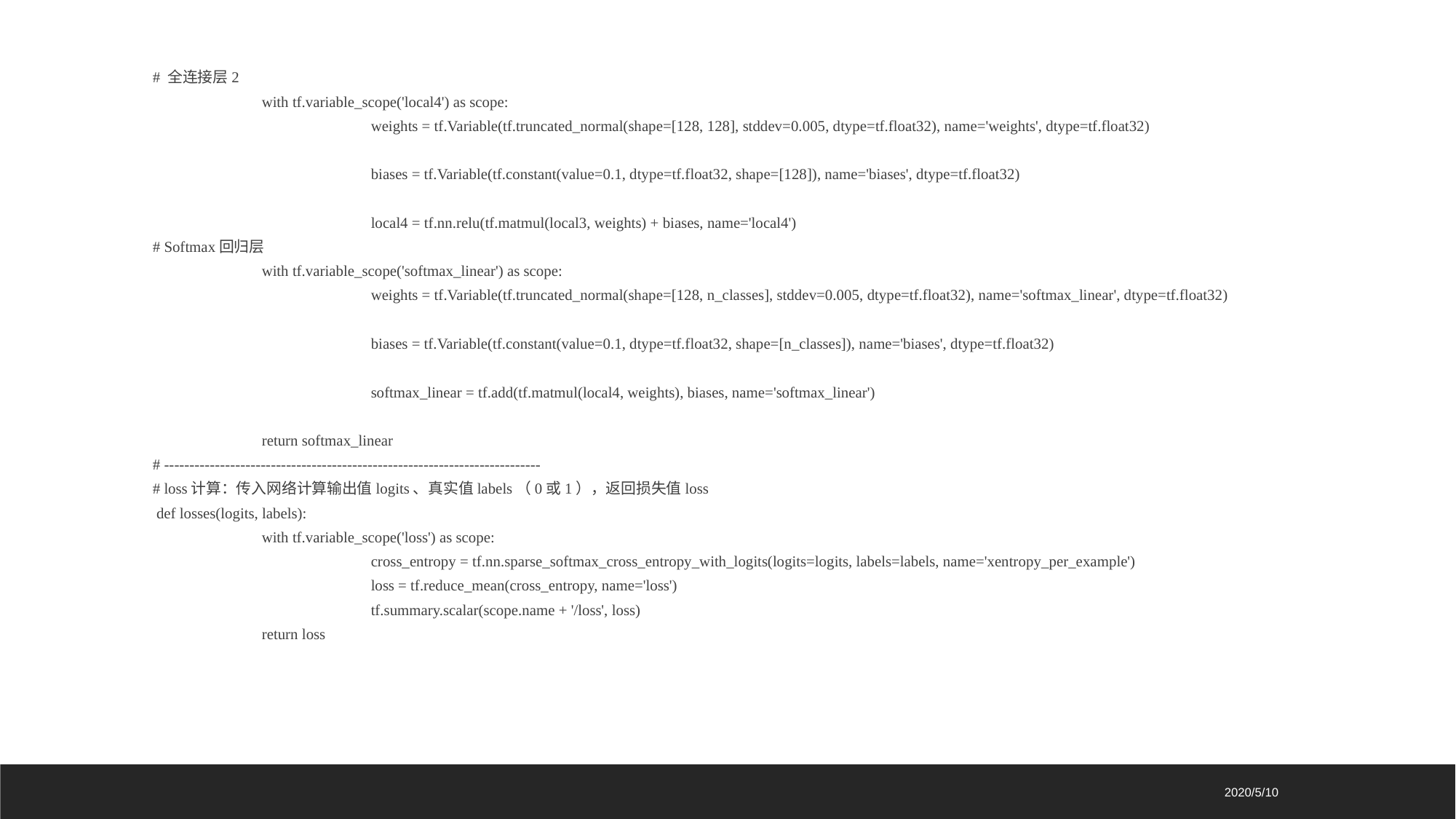

# 全连接层2
	with tf.variable_scope('local4') as scope:
        		weights = tf.Variable(tf.truncated_normal(shape=[128, 128], stddev=0.005, dtype=tf.float32), name='weights', dtype=tf.float32)

        		biases = tf.Variable(tf.constant(value=0.1, dtype=tf.float32, shape=[128]), name='biases', dtype=tf.float32)

        		local4 = tf.nn.relu(tf.matmul(local3, weights) + biases, name='local4')
# Softmax回归层
 	with tf.variable_scope('softmax_linear') as scope:
        		weights = tf.Variable(tf.truncated_normal(shape=[128, n_classes], stddev=0.005, dtype=tf.float32), name='softmax_linear', dtype=tf.float32)

        		biases = tf.Variable(tf.constant(value=0.1, dtype=tf.float32, shape=[n_classes]), name='biases', dtype=tf.float32)

        		softmax_linear = tf.add(tf.matmul(local4, weights), biases, name='softmax_linear')

    	return softmax_linear
# --------------------------------------------------------------------------
# loss计算：传入网络计算输出值logits、真实值labels（0或1），返回损失值loss
 def losses(logits, labels):
    	with tf.variable_scope('loss') as scope:
        		cross_entropy = tf.nn.sparse_softmax_cross_entropy_with_logits(logits=logits, labels=labels, name='xentropy_per_example')
        		loss = tf.reduce_mean(cross_entropy, name='loss')
        		tf.summary.scalar(scope.name + '/loss', loss)
    	return loss
2020/5/10